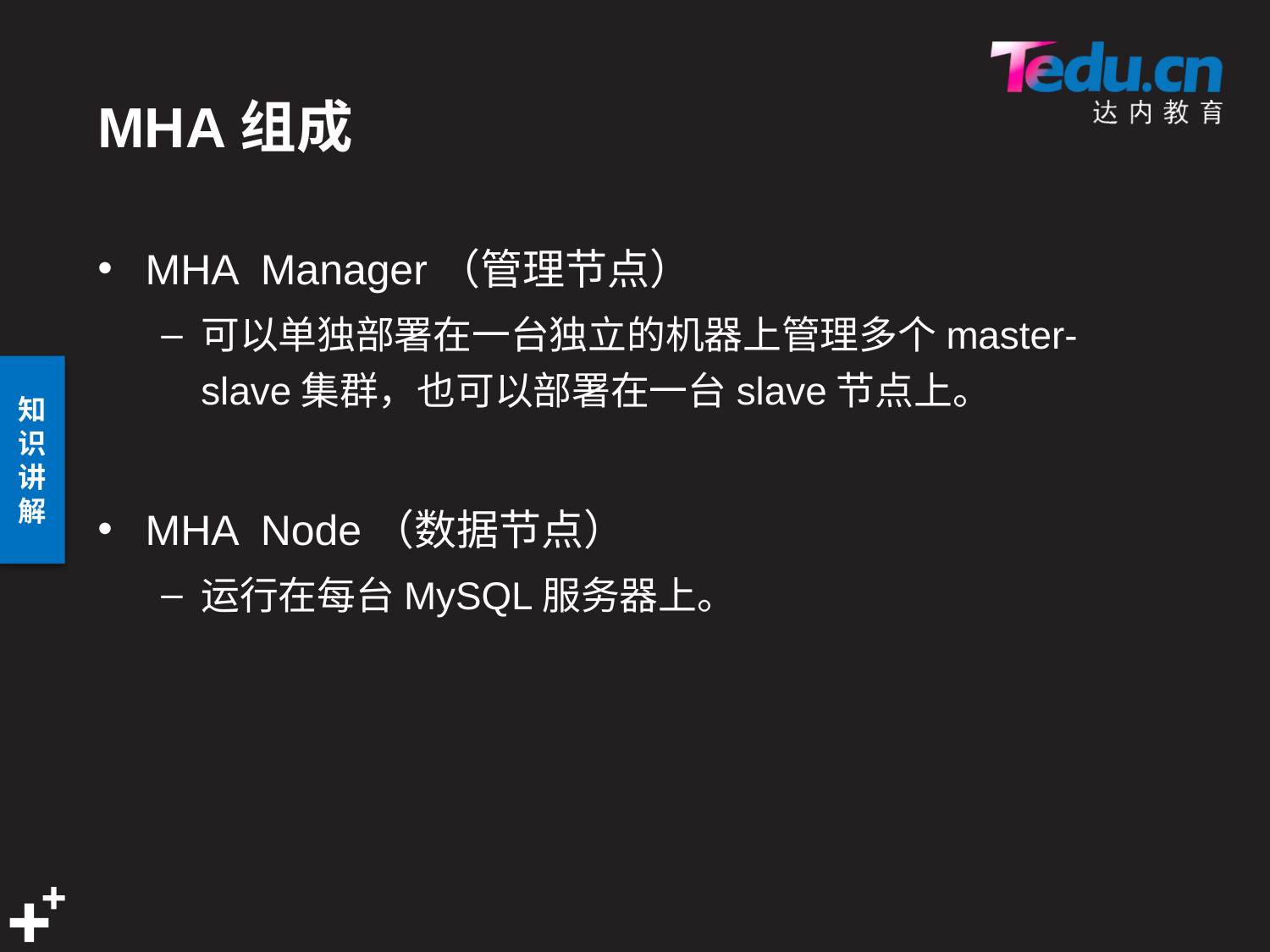

# MHA组成
MHA  Manager（管理节点）
可以单独部署在一台独立的机器上管理多个master-slave集群，也可以部署在一台slave节点上。

MHA  Node（数据节点）
运行在每台MySQL服务器上。